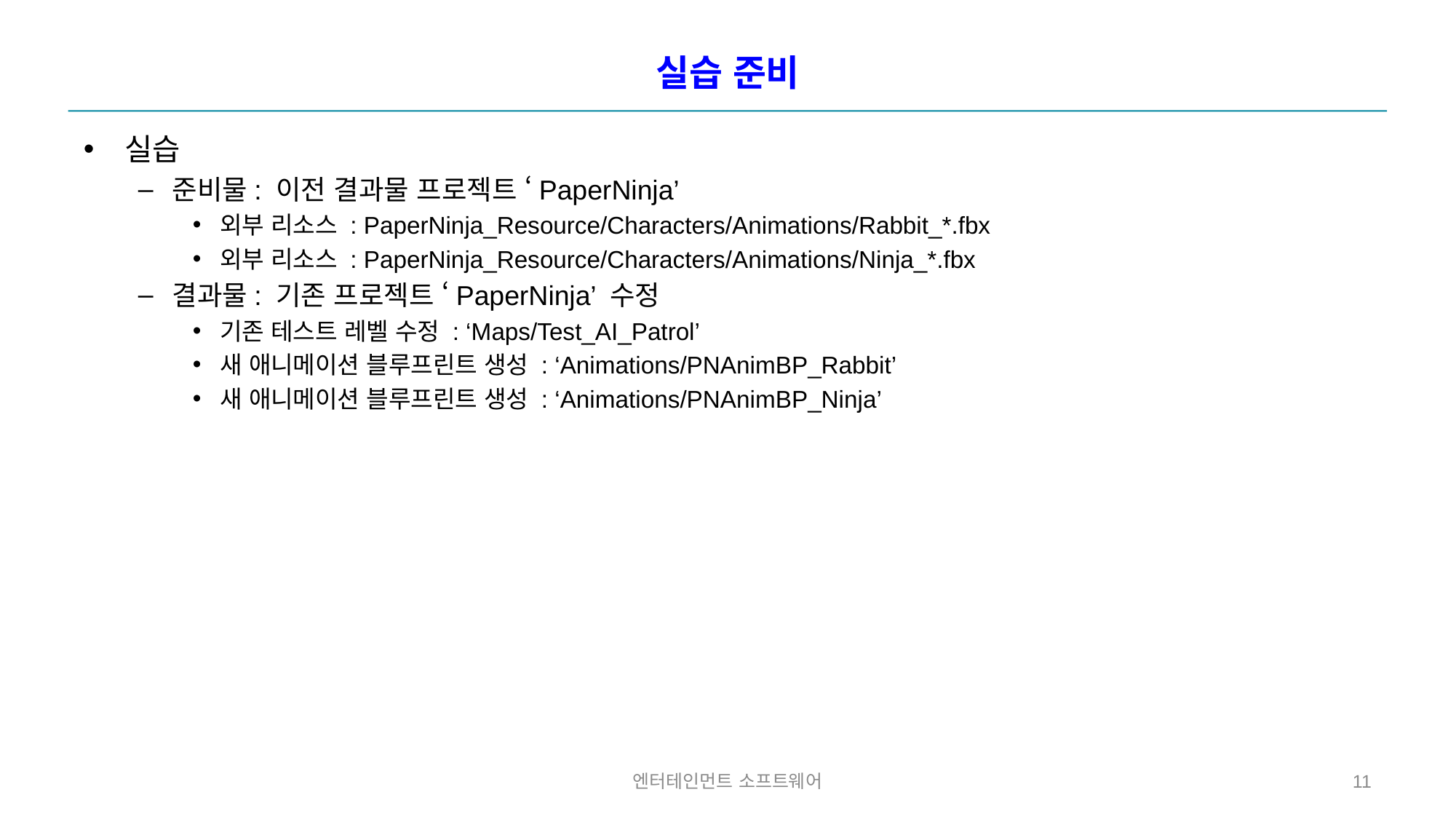

# 실습 준비
실습
준비물: 이전 결과물 프로젝트 ‘PaperNinja’
외부 리소스 : PaperNinja_Resource/Characters/Animations/Rabbit_*.fbx
외부 리소스 : PaperNinja_Resource/Characters/Animations/Ninja_*.fbx
결과물: 기존 프로젝트 ‘PaperNinja’ 수정
기존 테스트 레벨 수정 : ‘Maps/Test_AI_Patrol’
새 애니메이션 블루프린트 생성 : ‘Animations/PNAnimBP_Rabbit’
새 애니메이션 블루프린트 생성 : ‘Animations/PNAnimBP_Ninja’

엔터테인먼트 소프트웨어
11